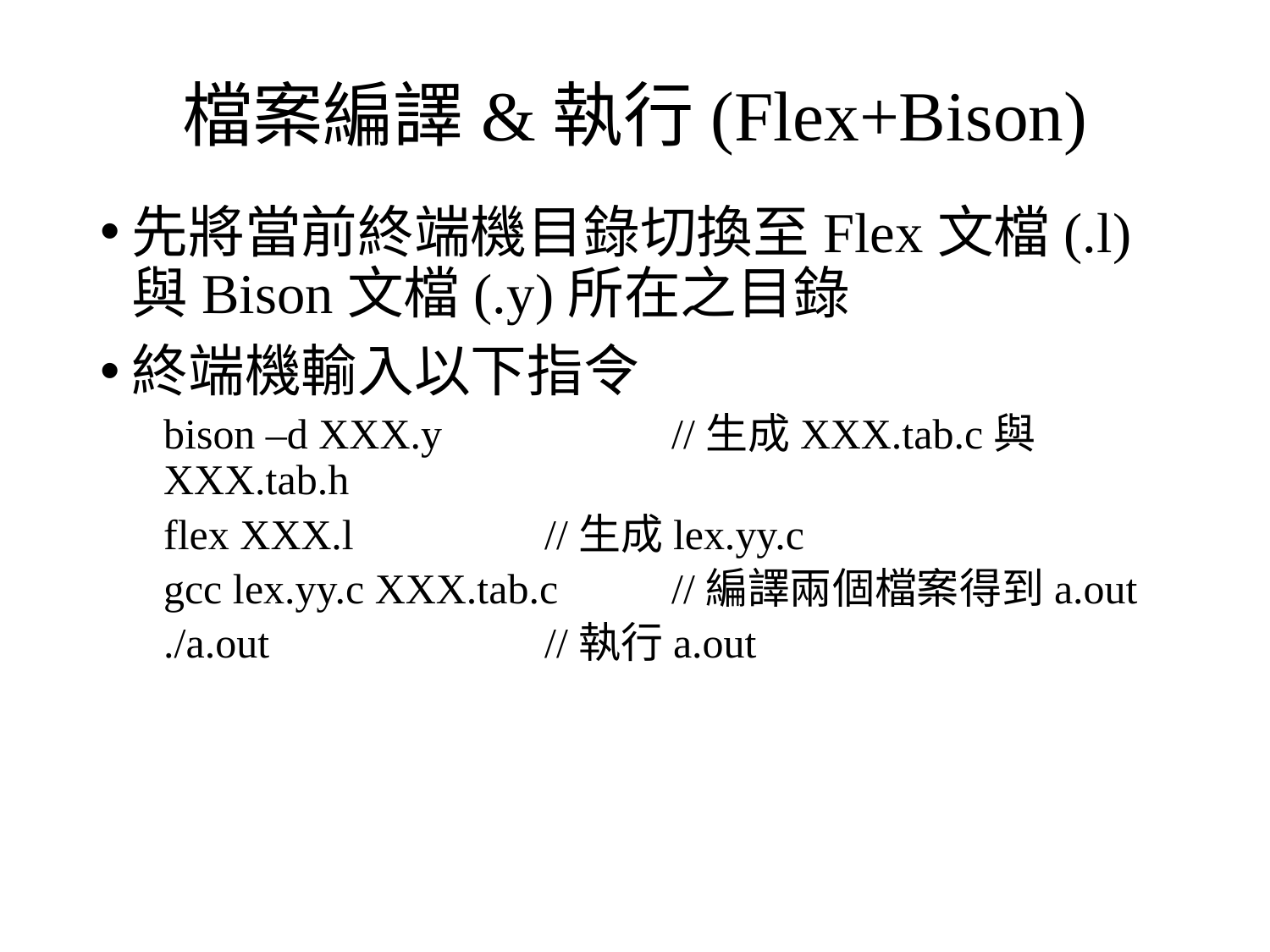

# 檔案編譯&執行(Flex+Bison)
先將當前終端機目錄切換至Flex文檔(.l)與Bison文檔(.y)所在之目錄
終端機輸入以下指令
bison –d XXX.y		//生成XXX.tab.c與XXX.tab.h
flex XXX.l		//生成lex.yy.c
gcc lex.yy.c XXX.tab.c	//編譯兩個檔案得到a.out
./a.out			//執行a.out